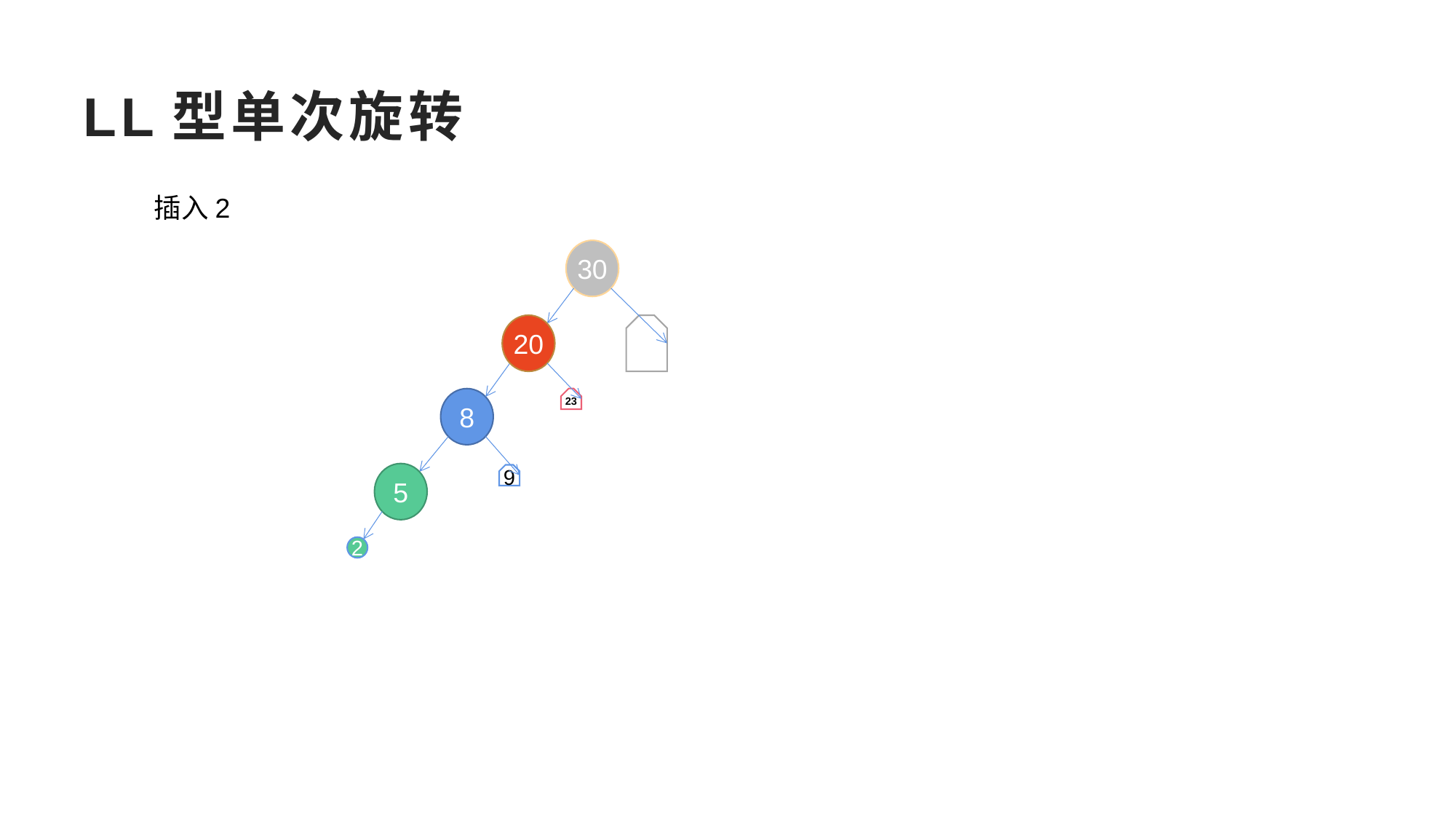

# LL型单次旋转
插入2
30
20
23

8
5
2
9